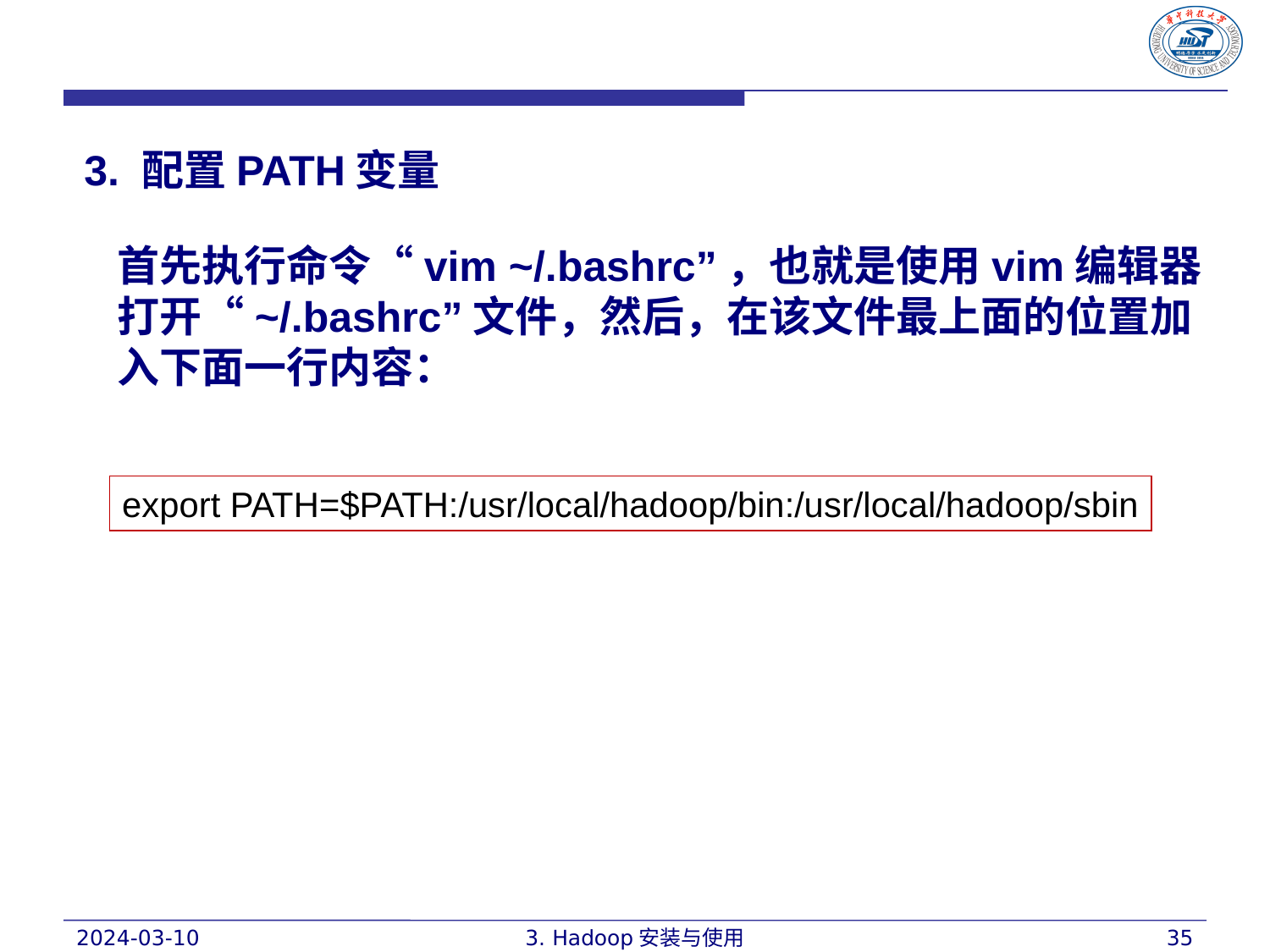

3. 配置PATH变量
首先执行命令“vim ~/.bashrc”，也就是使用vim编辑器打开“~/.bashrc”文件，然后，在该文件最上面的位置加入下面一行内容：
export PATH=$PATH:/usr/local/hadoop/bin:/usr/local/hadoop/sbin
2024-03-10
3. Hadoop安装与使用
35